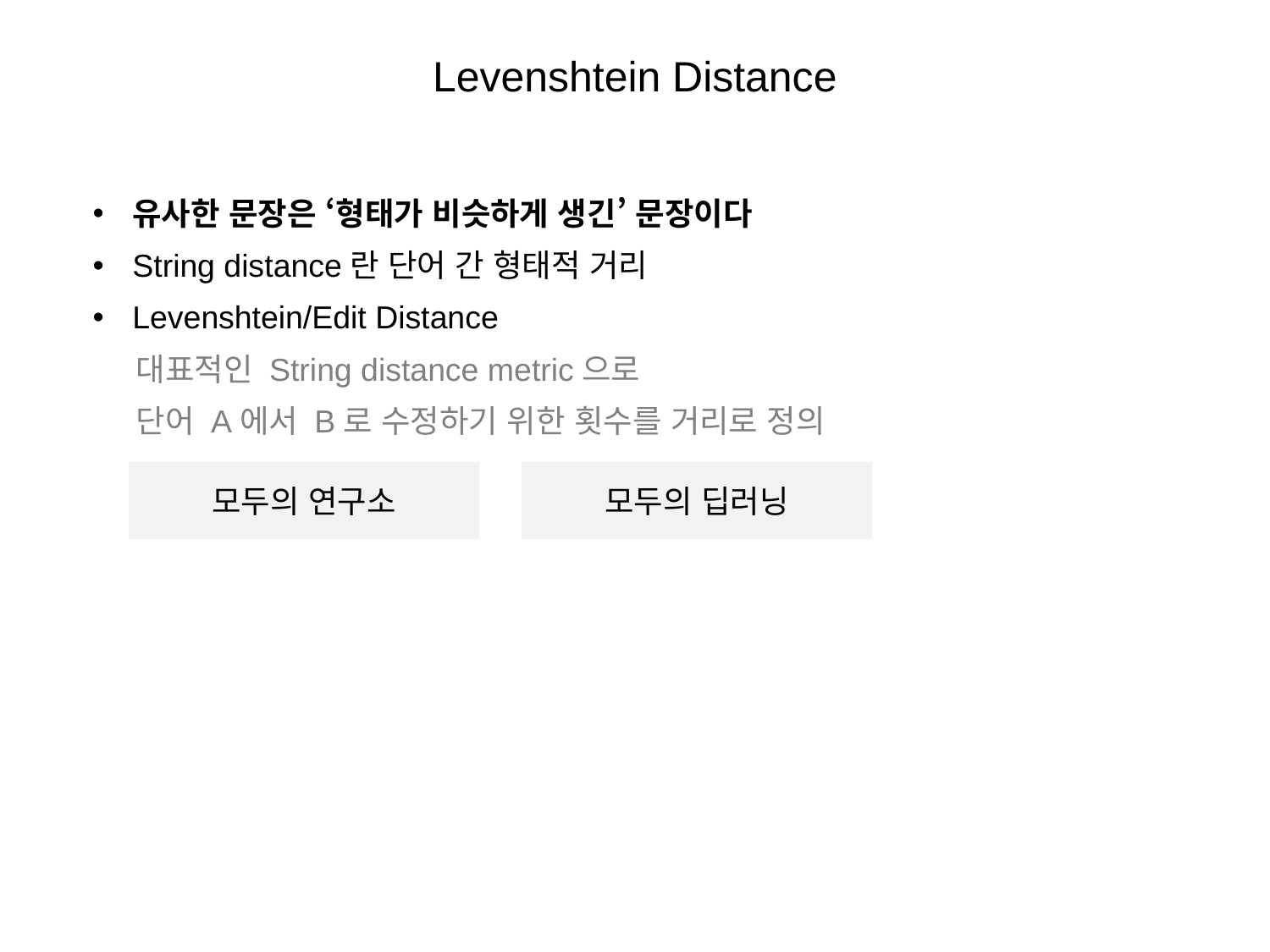

Levenshtein Distance
유사한 문장은 ‘형태가 비슷하게 생긴’ 문장이다
String distance란 단어 간 형태적 거리
Levenshtein/Edit Distance
    대표적인 String distance metric으로
    단어 A에서 B로 수정하기 위한 횟수를 거리로 정의
모두의 연구소
모두의 딥러닝
|  |
| --- |